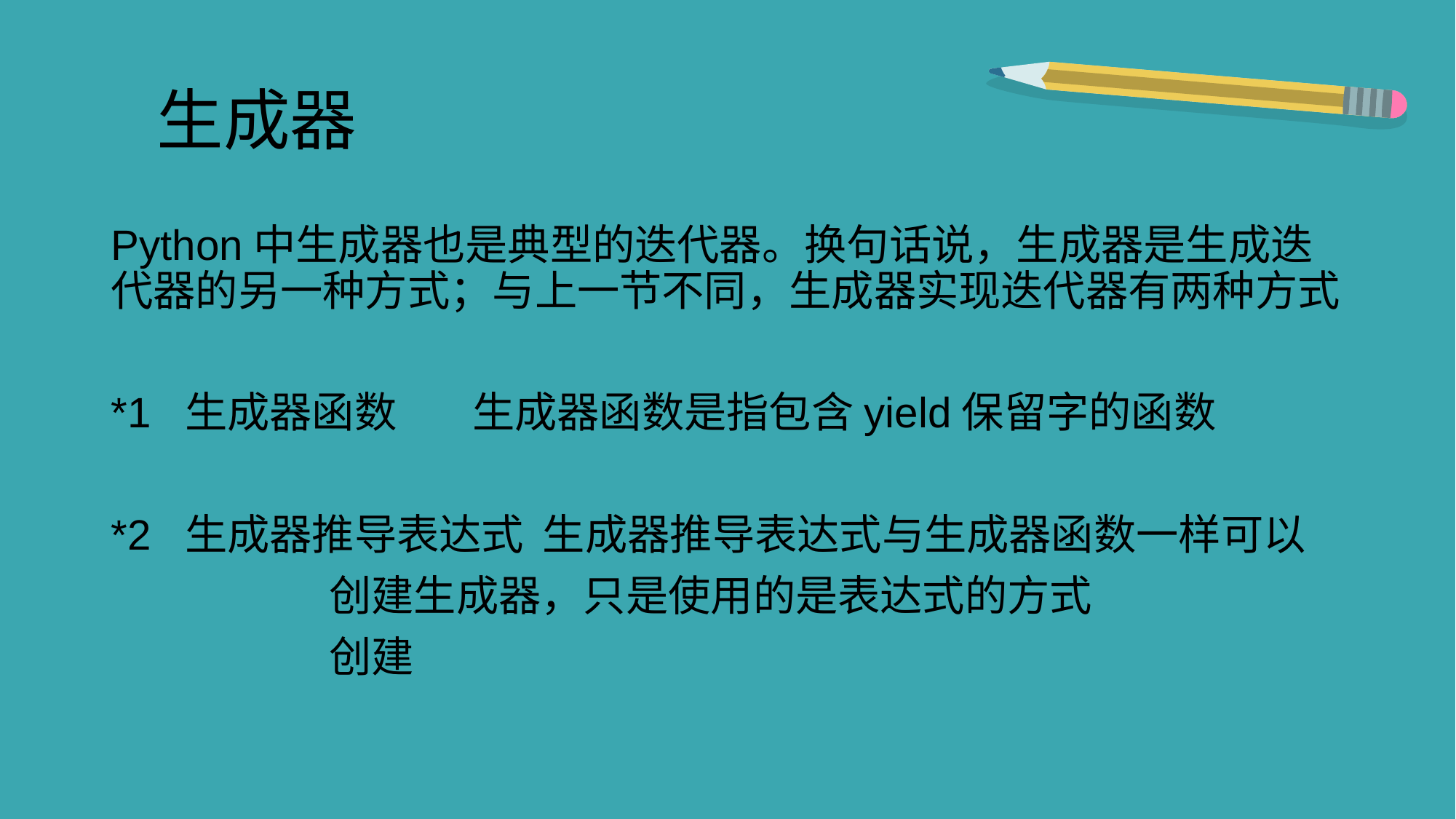

# 生成器

Python中生成器也是典型的迭代器。换句话说，生成器是生成迭代器的另一种方式；与上一节不同，生成器实现迭代器有两种方式

*1  生成器函数        生成器函数是指包含yield保留字的函数

*2  生成器推导表达式  生成器推导表达式与生成器函数一样可以
                      创建生成器，只是使用的是表达式的方式
                      创建